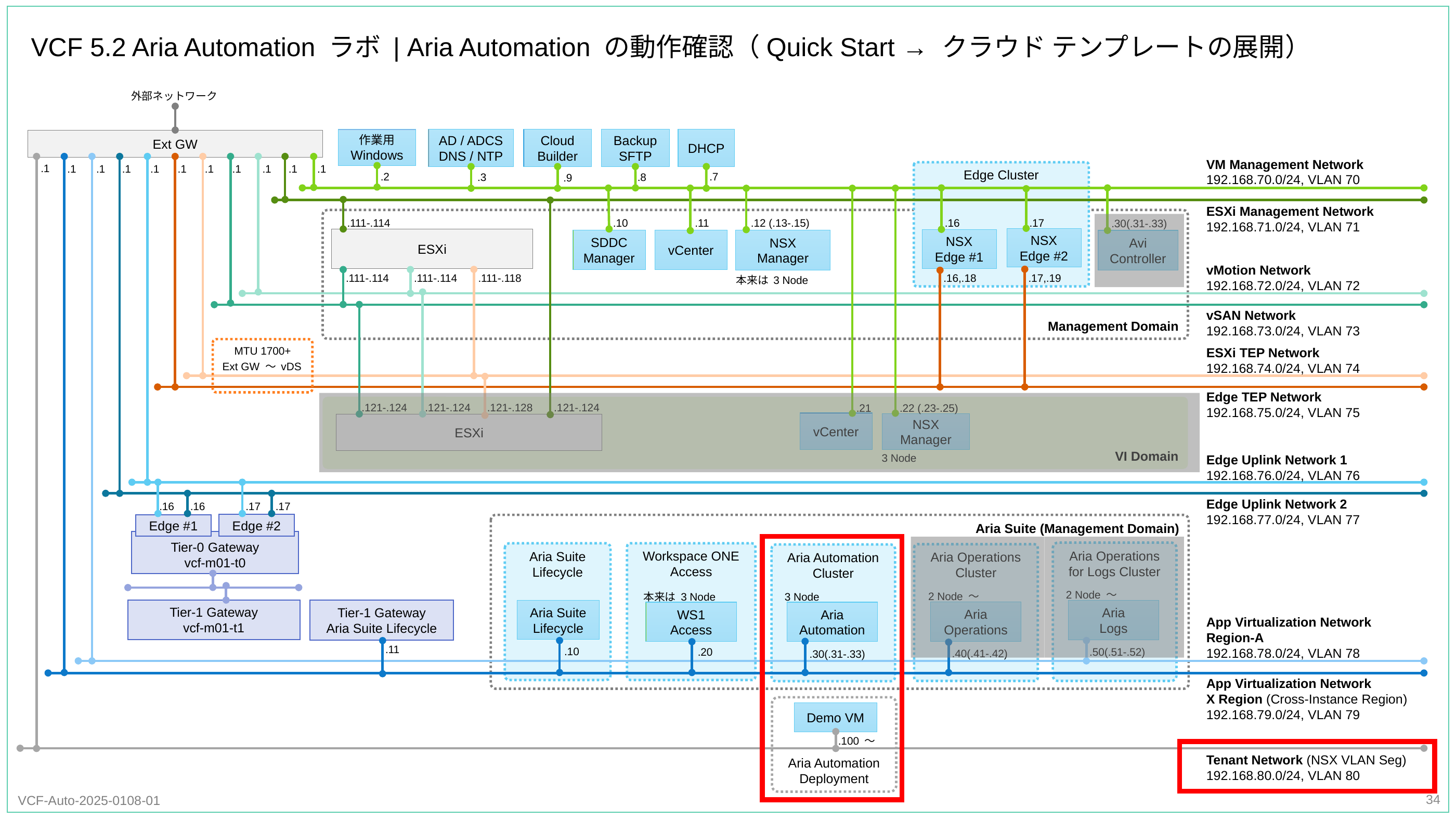

# VCF 5.2 Aria Automation ラボ | Aria Automation の動作確認（Quick Start → クラウド テンプレートの展開）

34